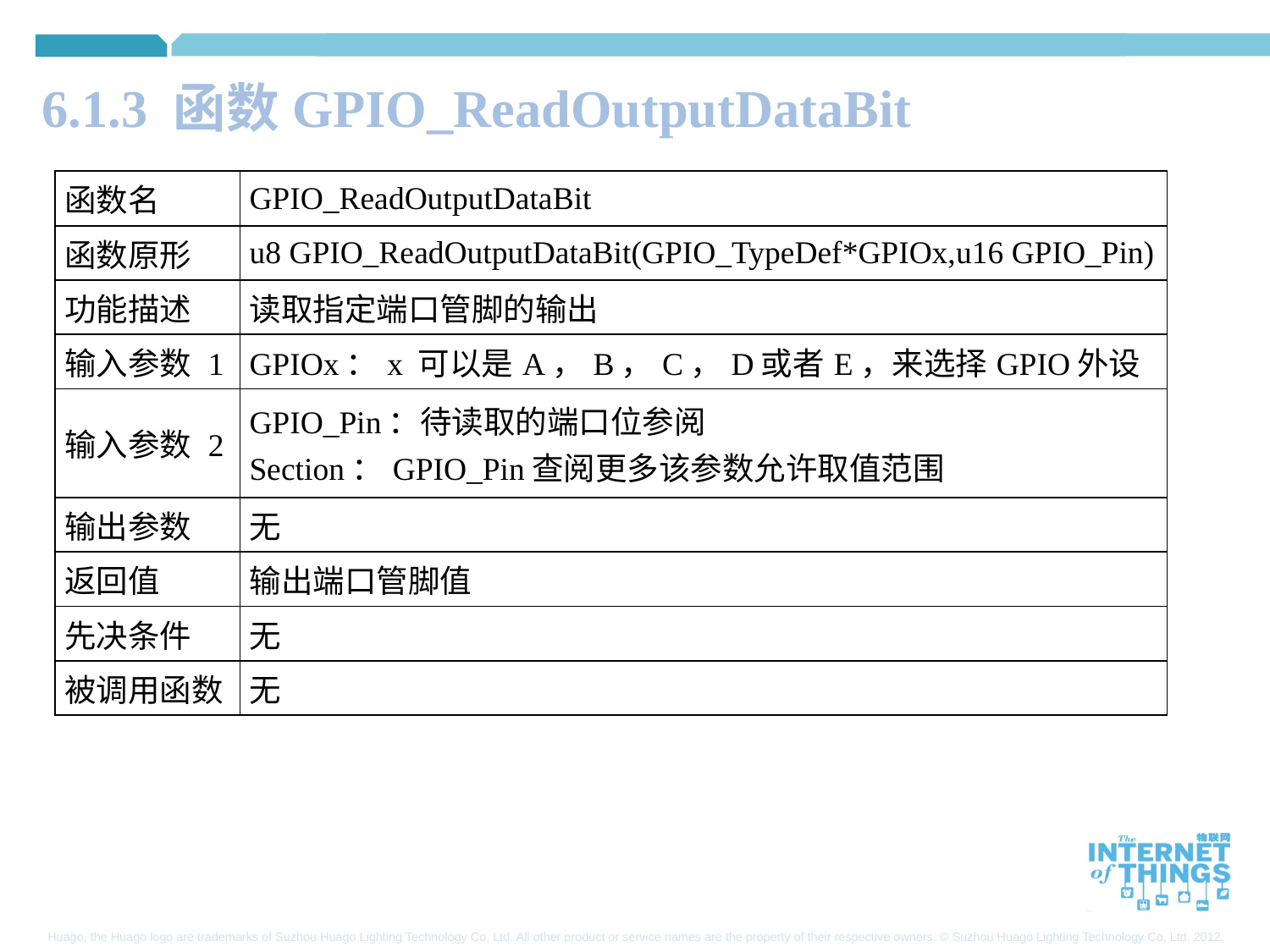

6.1.3 函数GPIO_ReadOutputDataBit
| 函数名 | GPIO\_ReadOutputDataBit |
| --- | --- |
| 函数原形 | u8 GPIO\_ReadOutputDataBit(GPIO\_TypeDef\*GPIOx,u16 GPIO\_Pin) |
| 功能描述 | 读取指定端口管脚的输出 |
| 输入参数 1 | GPIOx：x 可以是A，B，C，D或者E，来选择GPIO外设 |
| 输入参数 2 | GPIO\_Pin：待读取的端口位参阅 Section：GPIO\_Pin查阅更多该参数允许取值范围 |
| 输出参数 | 无 |
| 返回值 | 输出端口管脚值 |
| 先决条件 | 无 |
| 被调用函数 | 无 |